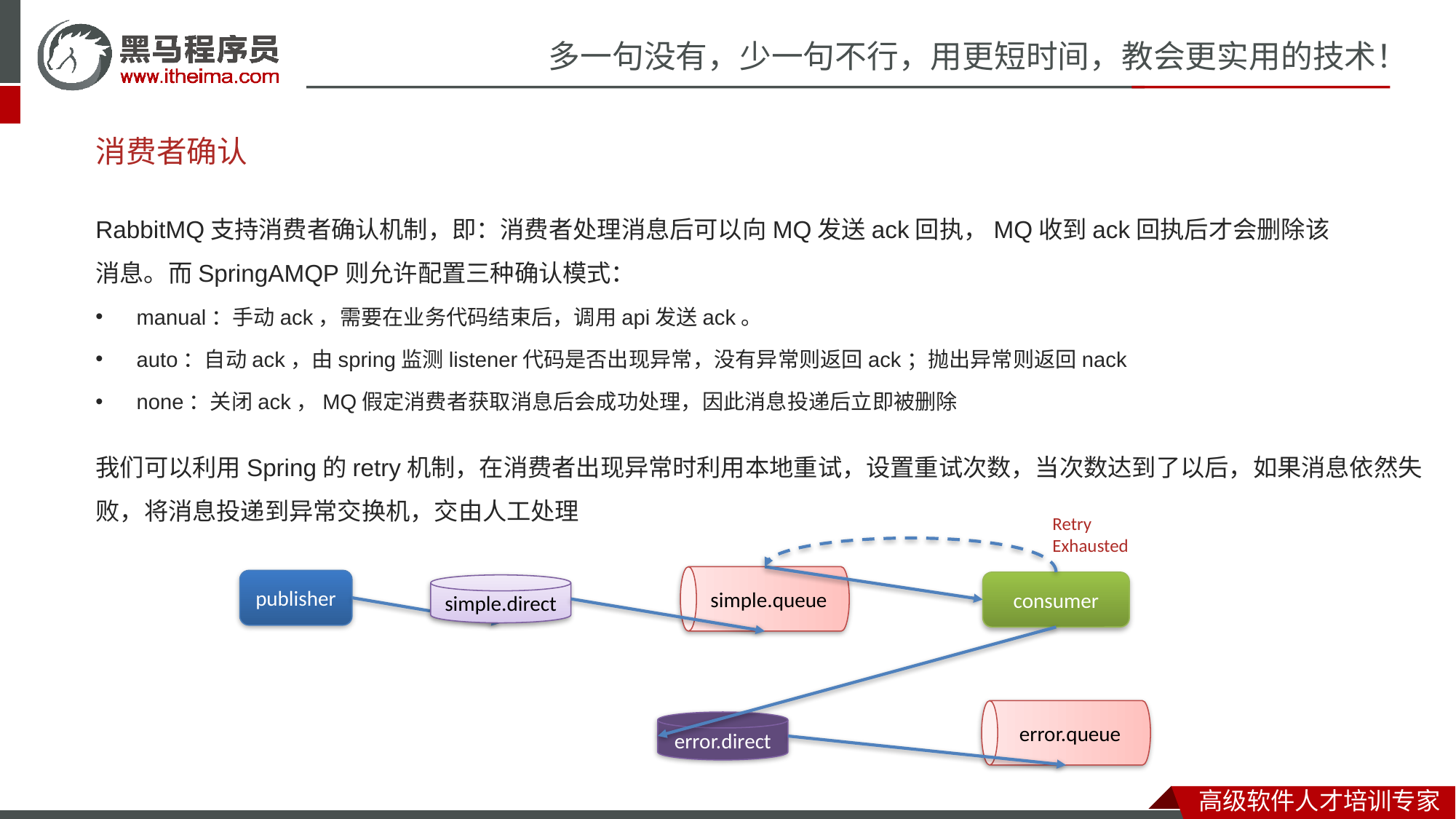

# 消费者确认
RabbitMQ支持消费者确认机制，即：消费者处理消息后可以向MQ发送ack回执，MQ收到ack回执后才会删除该消息。而SpringAMQP则允许配置三种确认模式：
manual：手动ack，需要在业务代码结束后，调用api发送ack。
auto：自动ack，由spring监测listener代码是否出现异常，没有异常则返回ack；抛出异常则返回nack
none：关闭ack，MQ假定消费者获取消息后会成功处理，因此消息投递后立即被删除
我们可以利用Spring的retry机制，在消费者出现异常时利用本地重试，设置重试次数，当次数达到了以后，如果消息依然失败，将消息投递到异常交换机，交由人工处理
Retry
Exhausted
simple.queue
publisher
consumer
simple.direct
error.queue
error.direct